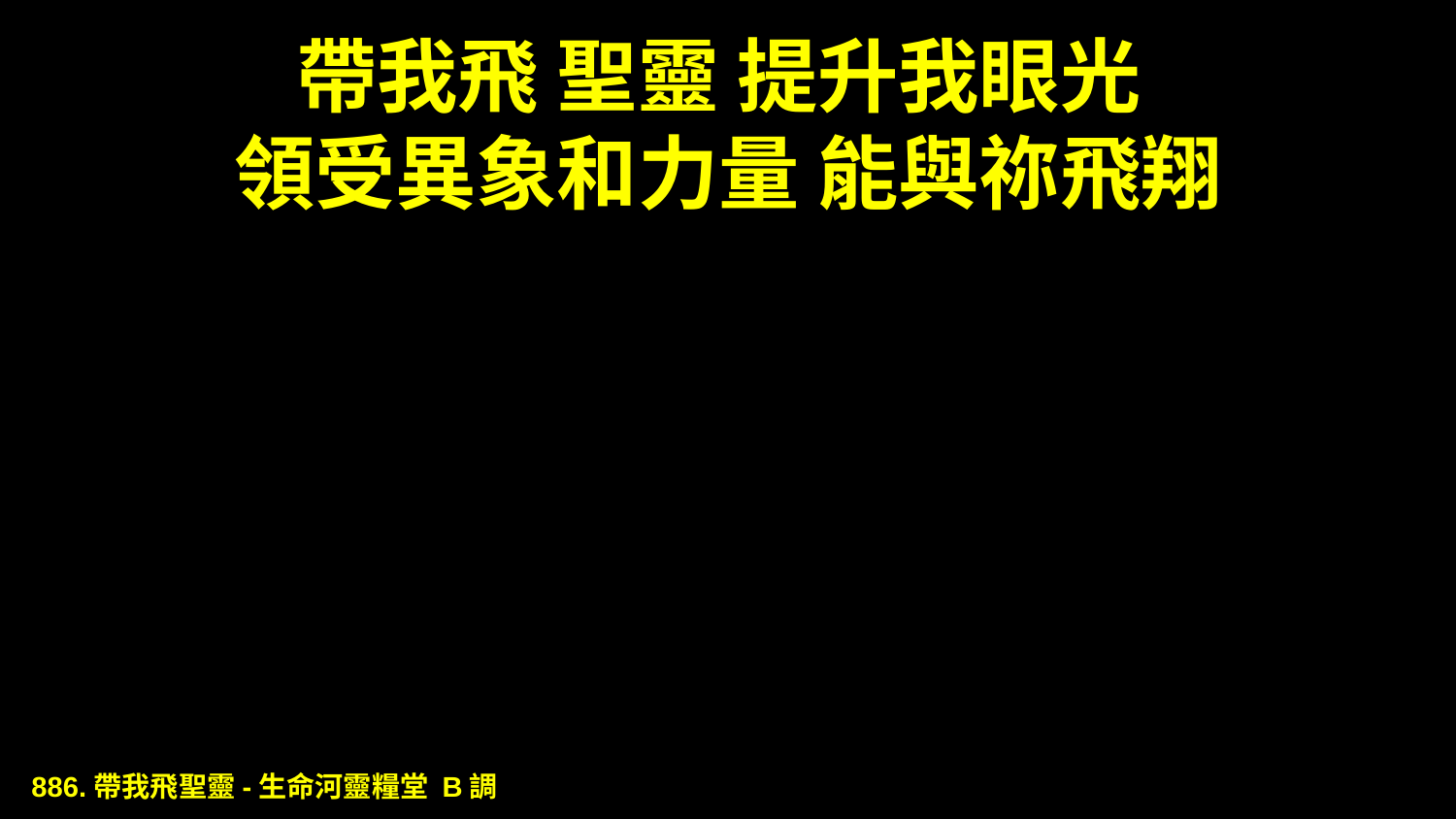

# 帶我飛 聖靈 提升我眼光 領受異象和力量 能與祢飛翔
886.帶我飛聖靈-生命河靈糧堂 B調